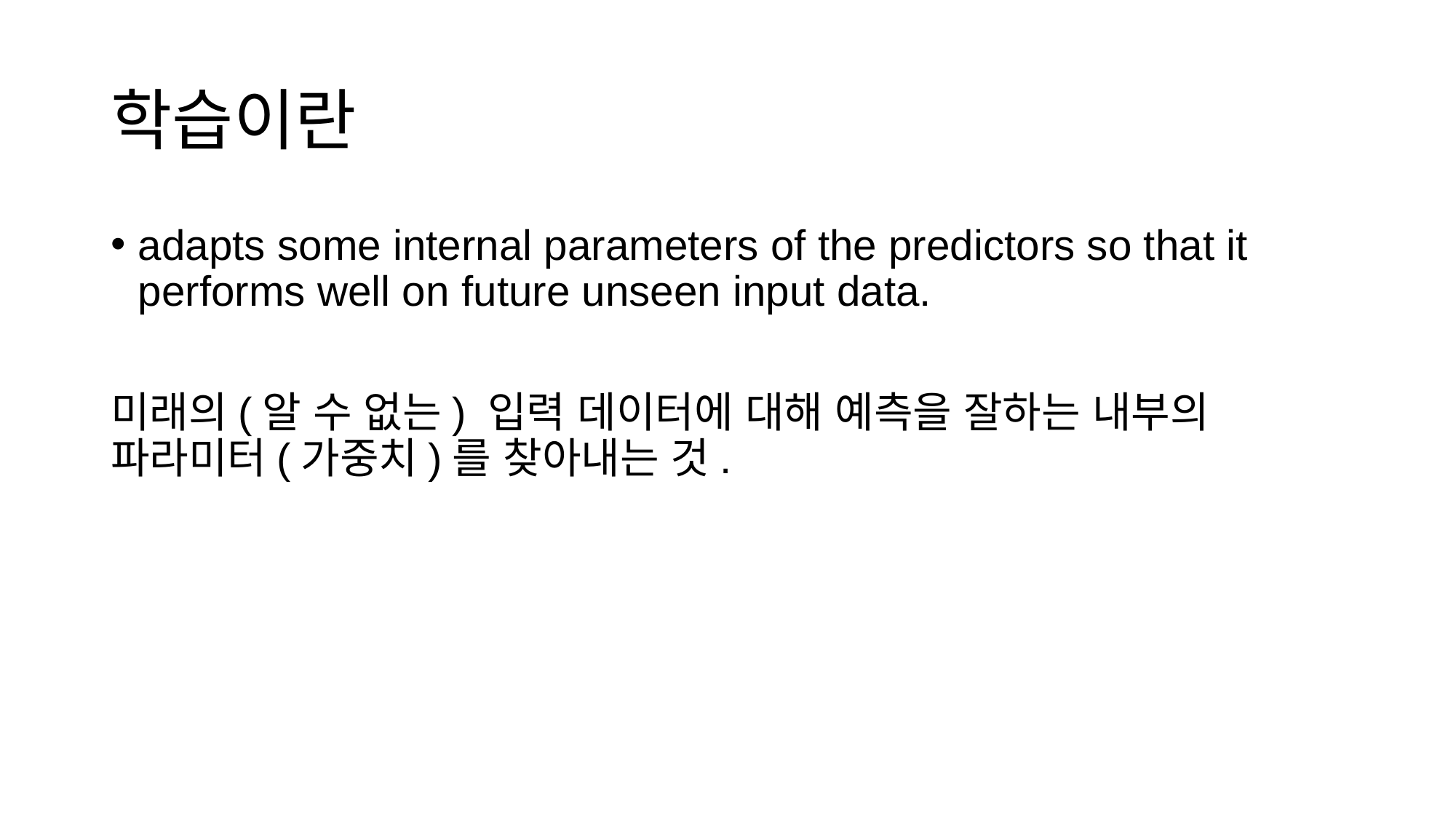

# 학습이란
adapts some internal parameters of the predictors so that it performs well on future unseen input data.

미래의(알 수 없는) 입력 데이터에 대해 예측을 잘하는 내부의 파라미터(가중치)를 찾아내는 것.